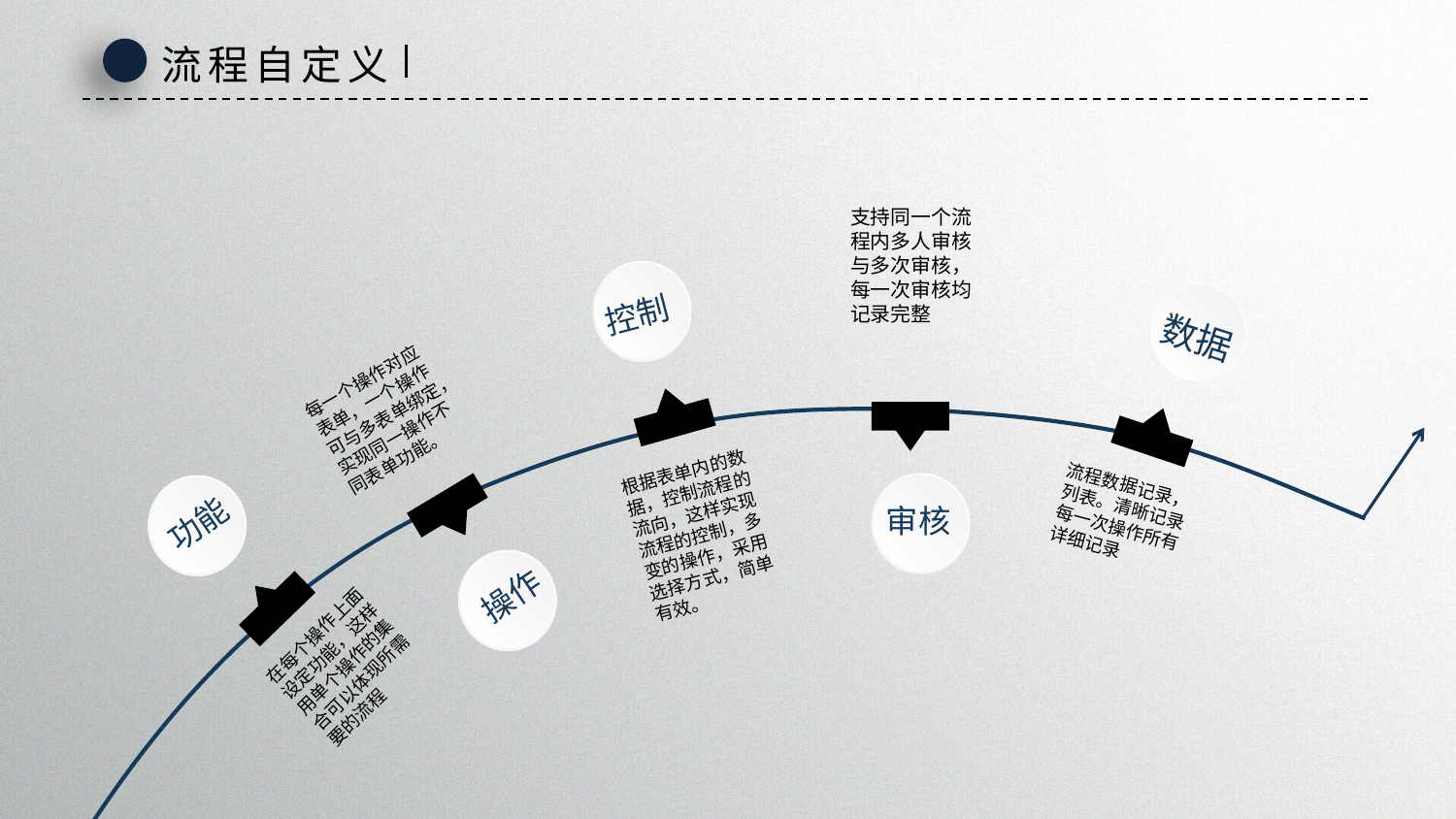

流程自定义

支持同一个流程内多人审核与多次审核，每一次审核均记录完整

控制

数据
每一个操作对应表单，一个操作可与多表单绑定，实现同一操作不同表单功能。

根据表单内的数据，控制流程的流向，这样实现流程的控制，多变的操作，采用选择方式，简单有效。
流程数据记录，列表。清晰记录每一次操作所有详细记录

审核

功能

操作

在每个操作上面设定功能，这样用单个操作的集合可以体现所需要的流程